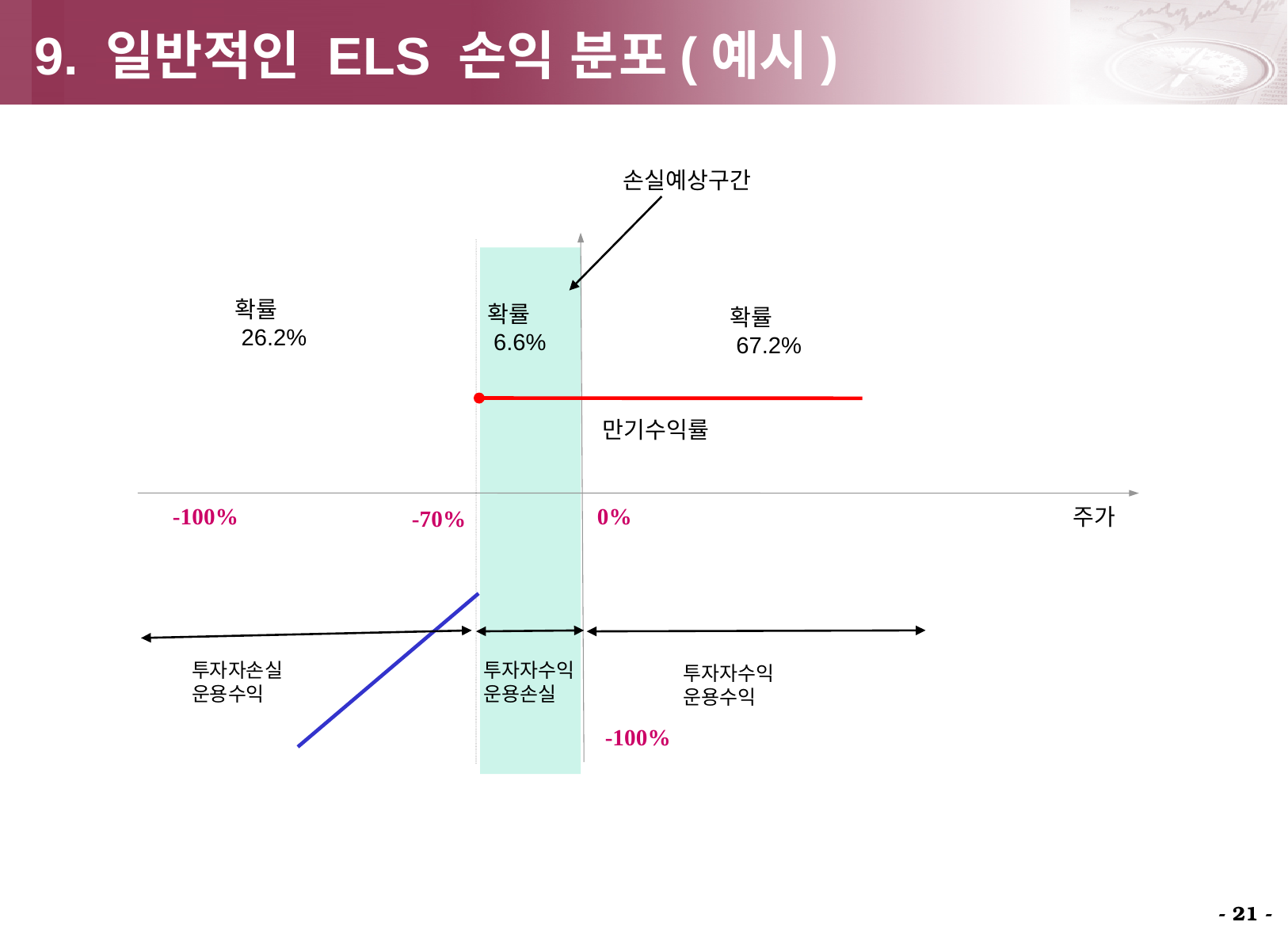

9. 일반적인 ELS 손익 분포(예시)
 손실예상구간

확률
 26.2%
확률
 6.6%
확률
 67.2%

만기수익률

0%
-100%
주가
-70%

투자자손실
운용수익
투자자수익
운용손실
투자자수익
운용수익
-100%